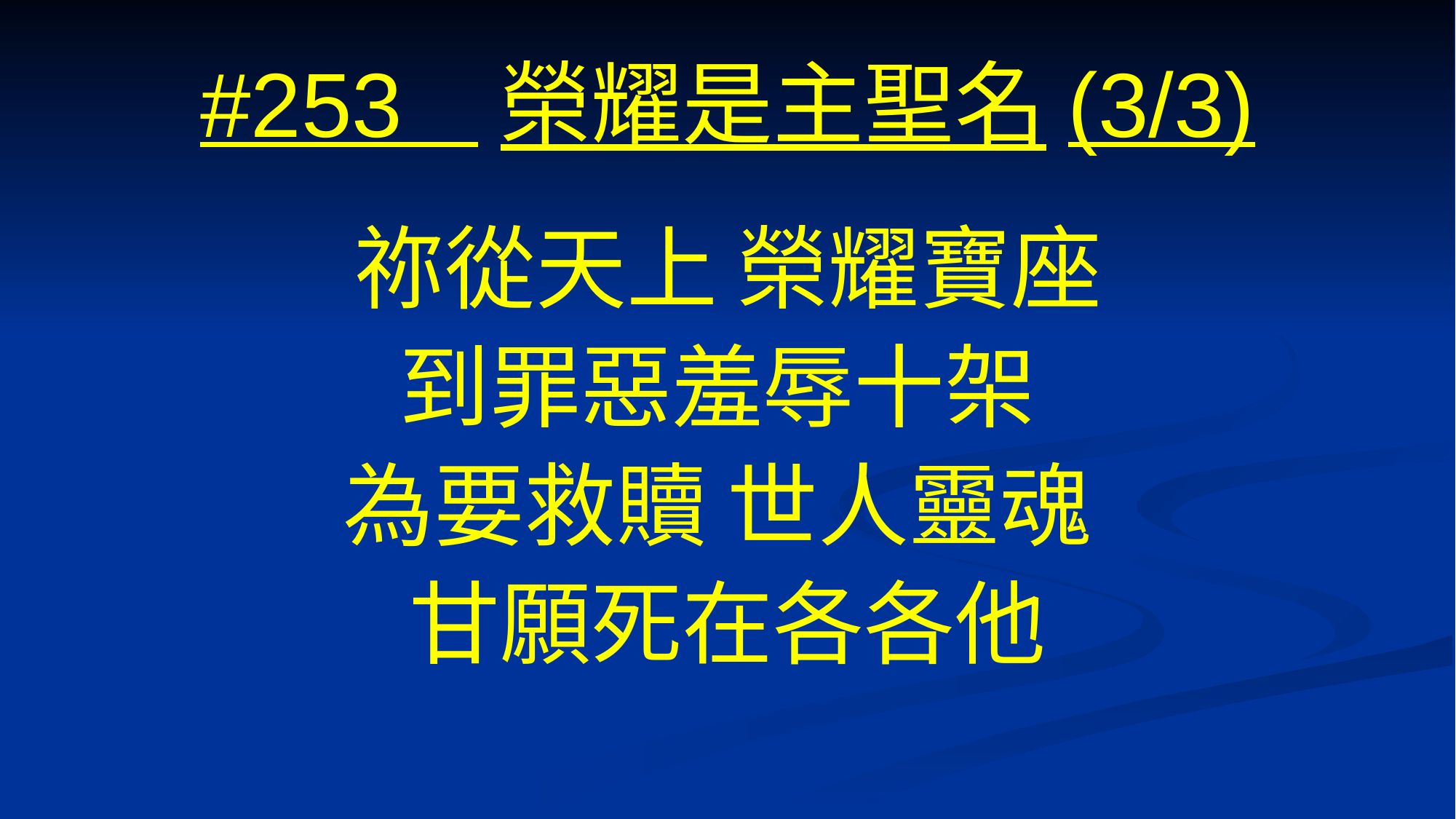

# #253   榮耀是主聖名(3/3)
祢從天上 榮耀寶座
到罪惡羞辱十架
為要救贖 世人靈魂
甘願死在各各他